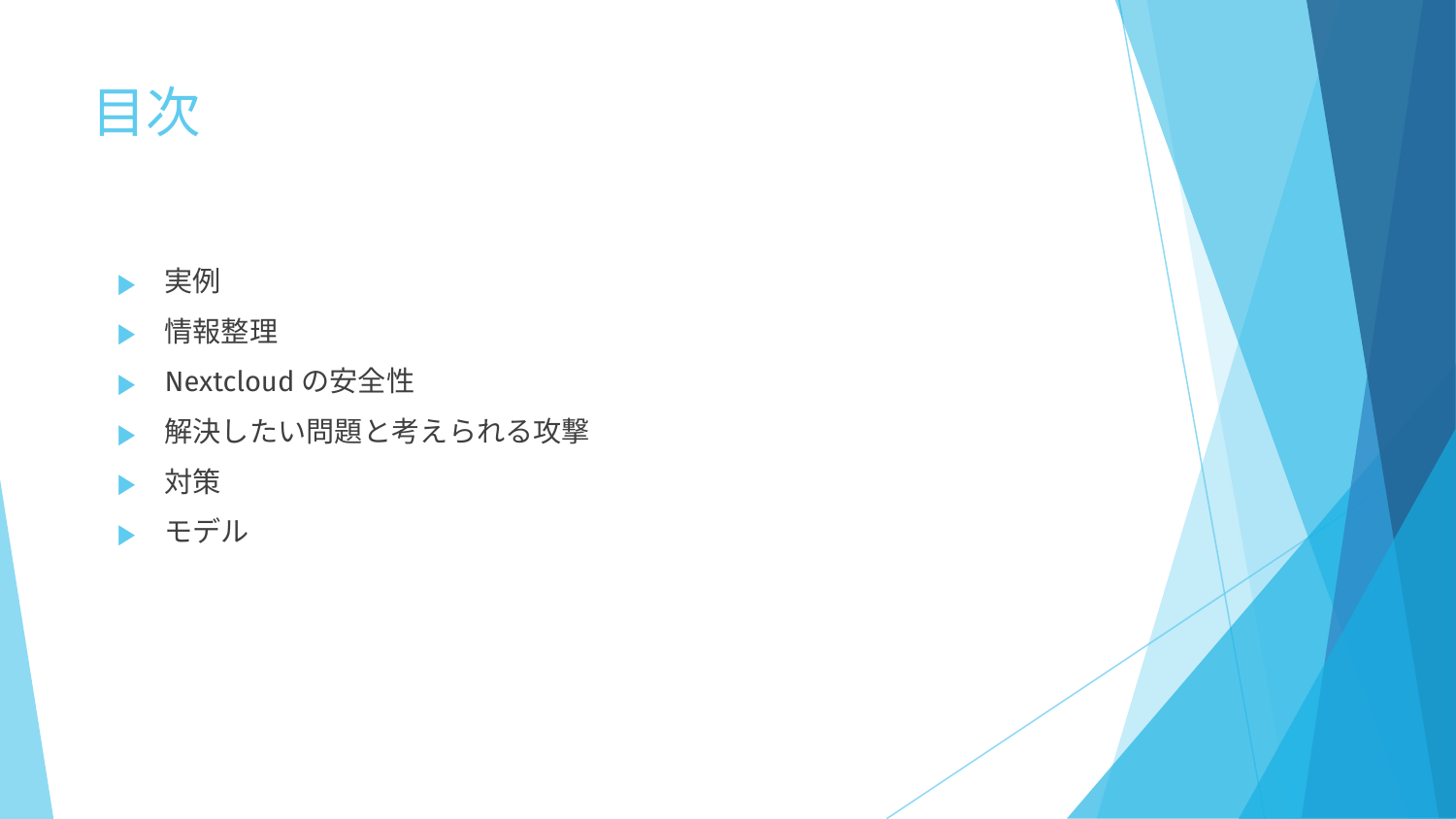

# 目次
実例
情報整理
Nextcloudの安全性
解決したい問題と考えられる攻撃
対策
モデル